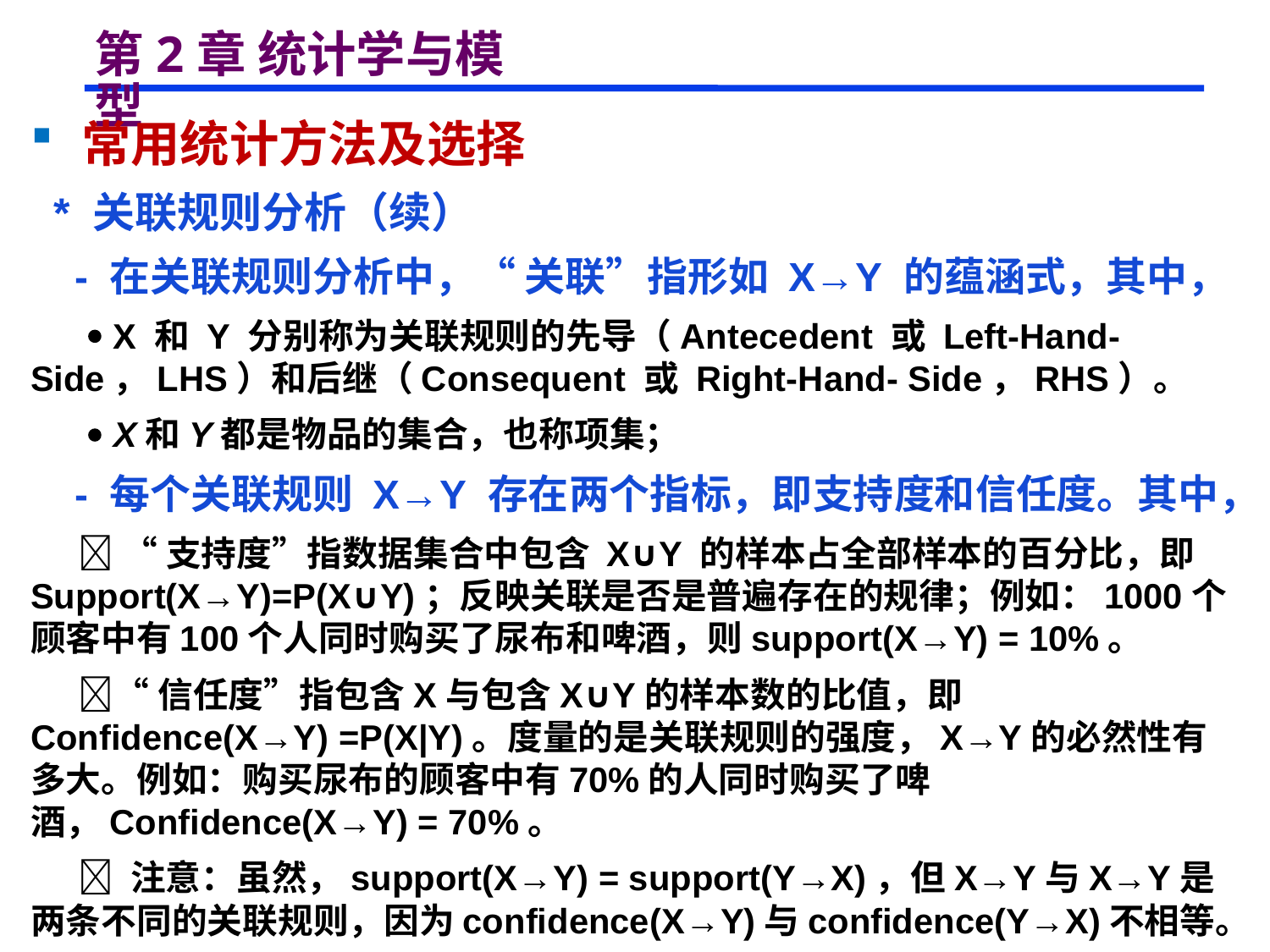

# 第2章 统计学与模型
 常用统计方法及选择
  * 关联规则分析（续）
    - 在关联规则分析中，“ 关联”指形如 X→Y 的蕴涵式，其中，
      • X 和 Y 分别称为关联规则的先导（Antecedent 或 Left-Hand-Side，LHS）和后继（Consequent 或 Right-Hand- Side，RHS）。
      • X和Y都是物品的集合，也称项集；
    - 每个关联规则 X→Y 存在两个指标，即支持度和信任度。其中，
      • “支持度”指数据集合中包含 X∪Y 的样本占全部样本的百分比，即 Support(X→Y)=P(X∪Y)；反映关联是否是普遍存在的规律；例如：1000个顾客中有100个人同时购买了尿布和啤酒，则support(X→Y) = 10%。
      •“信任度”指包含X与包含X∪Y的样本数的比值，即 Confidence(X→Y) =P(X|Y)。度量的是关联规则的强度，X→Y的必然性有多大。例如：购买尿布的顾客中有70%的人同时购买了啤酒，Confidence(X→Y) = 70%。
      • 注意：虽然，support(X→Y) = support(Y→X)，但X→Y与X→Y是两条不同的关联规则，因为confidence(X→Y)与confidence(Y→X)不相等。